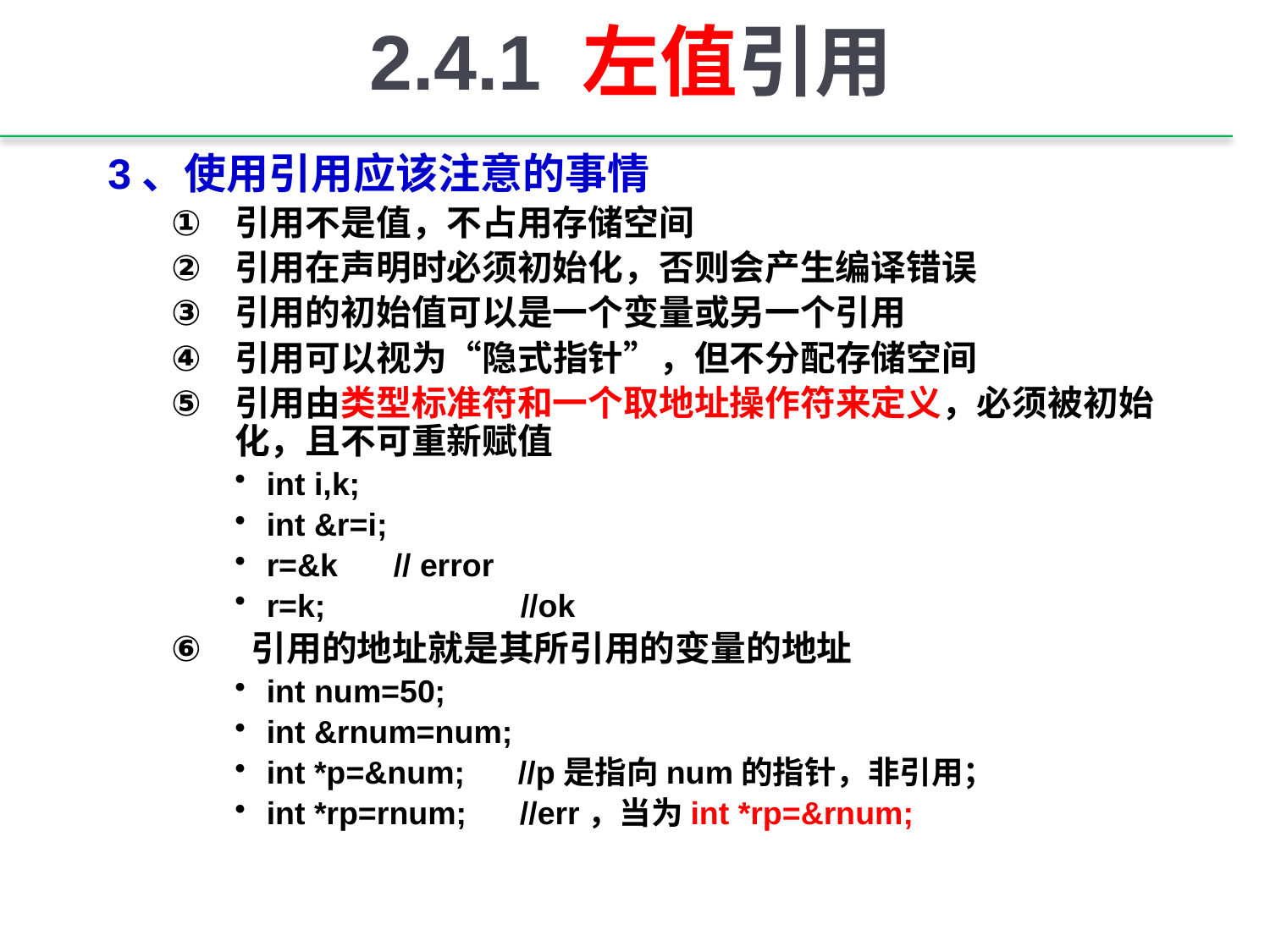

# 2.4.1 左值引用
3、使用引用应该注意的事情
引用不是值，不占用存储空间
引用在声明时必须初始化，否则会产生编译错误
引用的初始值可以是一个变量或另一个引用
引用可以视为“隐式指针”，但不分配存储空间
引用由类型标准符和一个取地址操作符来定义，必须被初始化，且不可重新赋值
int i,k;
int &r=i;
r=&k	// error
r=k;		//ok
 引用的地址就是其所引用的变量的地址
int num=50;
int &rnum=num;
int *p=&num;      //p是指向num的指针，非引用；
int *rp=rnum;      //err，当为int *rp=&rnum;